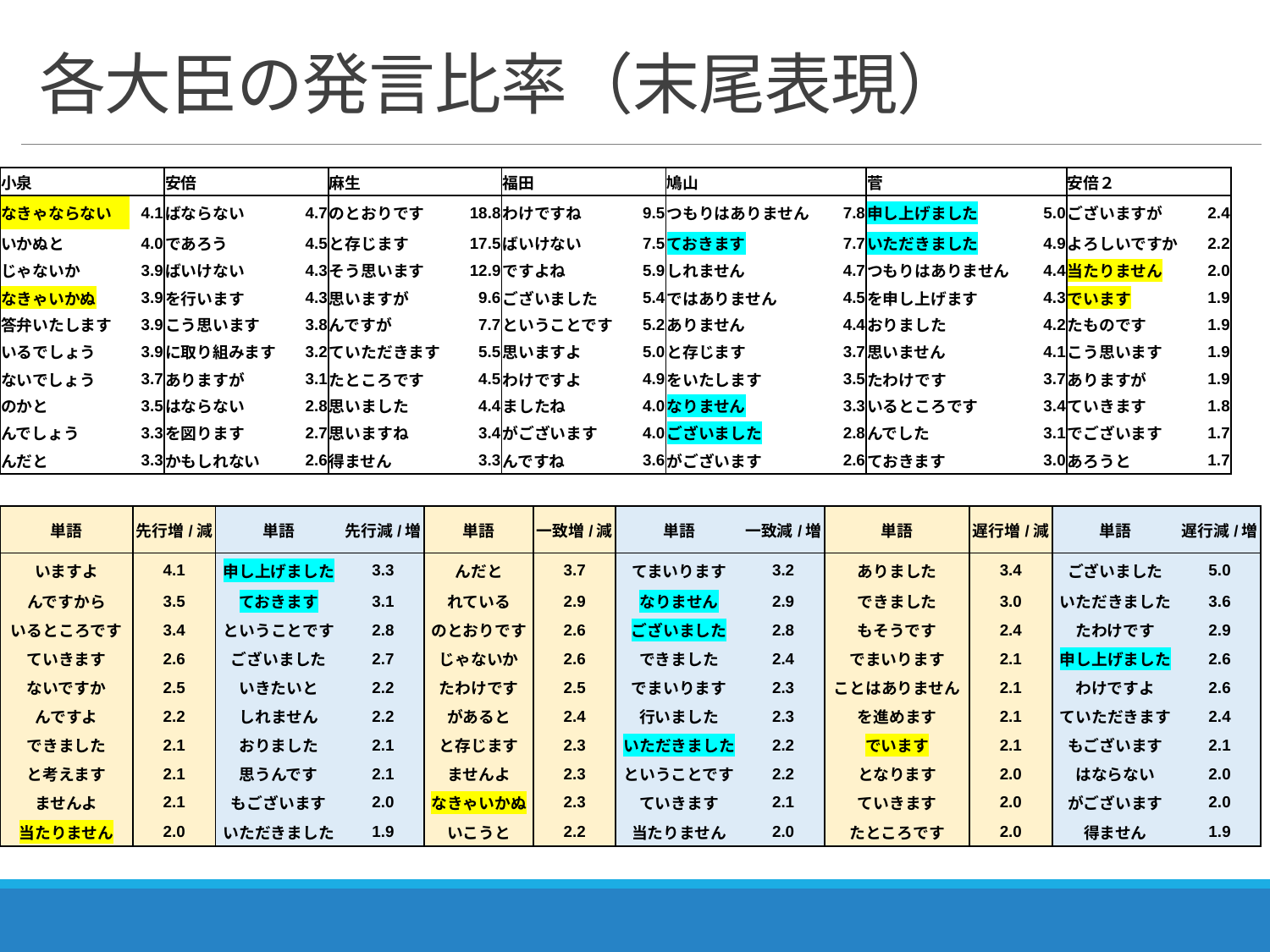

# 各大臣の発言比率（末尾表現）
| 小泉 |  | 安倍 |  | 麻生 |  | 福田 |  | 鳩山 |  | 菅 |  | 安倍２ |  |
| --- | --- | --- | --- | --- | --- | --- | --- | --- | --- | --- | --- | --- | --- |
| なきゃならない | 4.1 | ばならない | 4.7 | のとおりです | 18.8 | わけですね | 9.5 | つもりはありません | 7.8 | 申し上げました | 5.0 | ございますが | 2.4 |
| いかぬと | 4.0 | であろう | 4.5 | と存じます | 17.5 | ばいけない | 7.5 | ておきます | 7.7 | いただきました | 4.9 | よろしいですか | 2.2 |
| じゃないか | 3.9 | ばいけない | 4.3 | そう思います | 12.9 | ですよね | 5.9 | しれません | 4.7 | つもりはありません | 4.4 | 当たりません | 2.0 |
| なきゃいかぬ | 3.9 | を行います | 4.3 | 思いますが | 9.6 | ございました | 5.4 | ではありません | 4.5 | を申し上げます | 4.3 | でいます | 1.9 |
| 答弁いたします | 3.9 | こう思います | 3.8 | んですが | 7.7 | ということです | 5.2 | ありません | 4.4 | おりました | 4.2 | たものです | 1.9 |
| いるでしょう | 3.9 | に取り組みます | 3.2 | ていただきます | 5.5 | 思いますよ | 5.0 | と存じます | 3.7 | 思いません | 4.1 | こう思います | 1.9 |
| ないでしょう | 3.7 | ありますが | 3.1 | たところです | 4.5 | わけですよ | 4.9 | をいたします | 3.5 | たわけです | 3.7 | ありますが | 1.9 |
| のかと | 3.5 | はならない | 2.8 | 思いました | 4.4 | ましたね | 4.0 | なりません | 3.3 | いるところです | 3.4 | ていきます | 1.8 |
| んでしょう | 3.3 | を図ります | 2.7 | 思いますね | 3.4 | がございます | 4.0 | ございました | 2.8 | んでした | 3.1 | でございます | 1.7 |
| んだと | 3.3 | かもしれない | 2.6 | 得ません | 3.3 | んですね | 3.6 | がございます | 2.6 | ておきます | 3.0 | あろうと | 1.7 |
| 単語 | 先行増/減 | 単語 | 先行減/増 | 単語 | 一致増/減 | 単語 | 一致減/増 | 単語 | 遅行増/減 | 単語 | 遅行減/増 |
| --- | --- | --- | --- | --- | --- | --- | --- | --- | --- | --- | --- |
| いますよ | 4.1 | 申し上げました | 3.3 | んだと | 3.7 | てまいります | 3.2 | ありました | 3.4 | ございました | 5.0 |
| んですから | 3.5 | ておきます | 3.1 | れている | 2.9 | なりません | 2.9 | できました | 3.0 | いただきました | 3.6 |
| いるところです | 3.4 | ということです | 2.8 | のとおりです | 2.6 | ございました | 2.8 | もそうです | 2.4 | たわけです | 2.9 |
| ていきます | 2.6 | ございました | 2.7 | じゃないか | 2.6 | できました | 2.4 | でまいります | 2.1 | 申し上げました | 2.6 |
| ないですか | 2.5 | いきたいと | 2.2 | たわけです | 2.5 | でまいります | 2.3 | ことはありません | 2.1 | わけですよ | 2.6 |
| んですよ | 2.2 | しれません | 2.2 | があると | 2.4 | 行いました | 2.3 | を進めます | 2.1 | ていただきます | 2.4 |
| できました | 2.1 | おりました | 2.1 | と存じます | 2.3 | いただきました | 2.2 | でいます | 2.1 | もございます | 2.1 |
| と考えます | 2.1 | 思うんです | 2.1 | ませんよ | 2.3 | ということです | 2.2 | となります | 2.0 | はならない | 2.0 |
| ませんよ | 2.1 | もございます | 2.0 | なきゃいかぬ | 2.3 | ていきます | 2.1 | ていきます | 2.0 | がございます | 2.0 |
| 当たりません | 2.0 | いただきました | 1.9 | いこうと | 2.2 | 当たりません | 2.0 | たところです | 2.0 | 得ません | 1.9 |